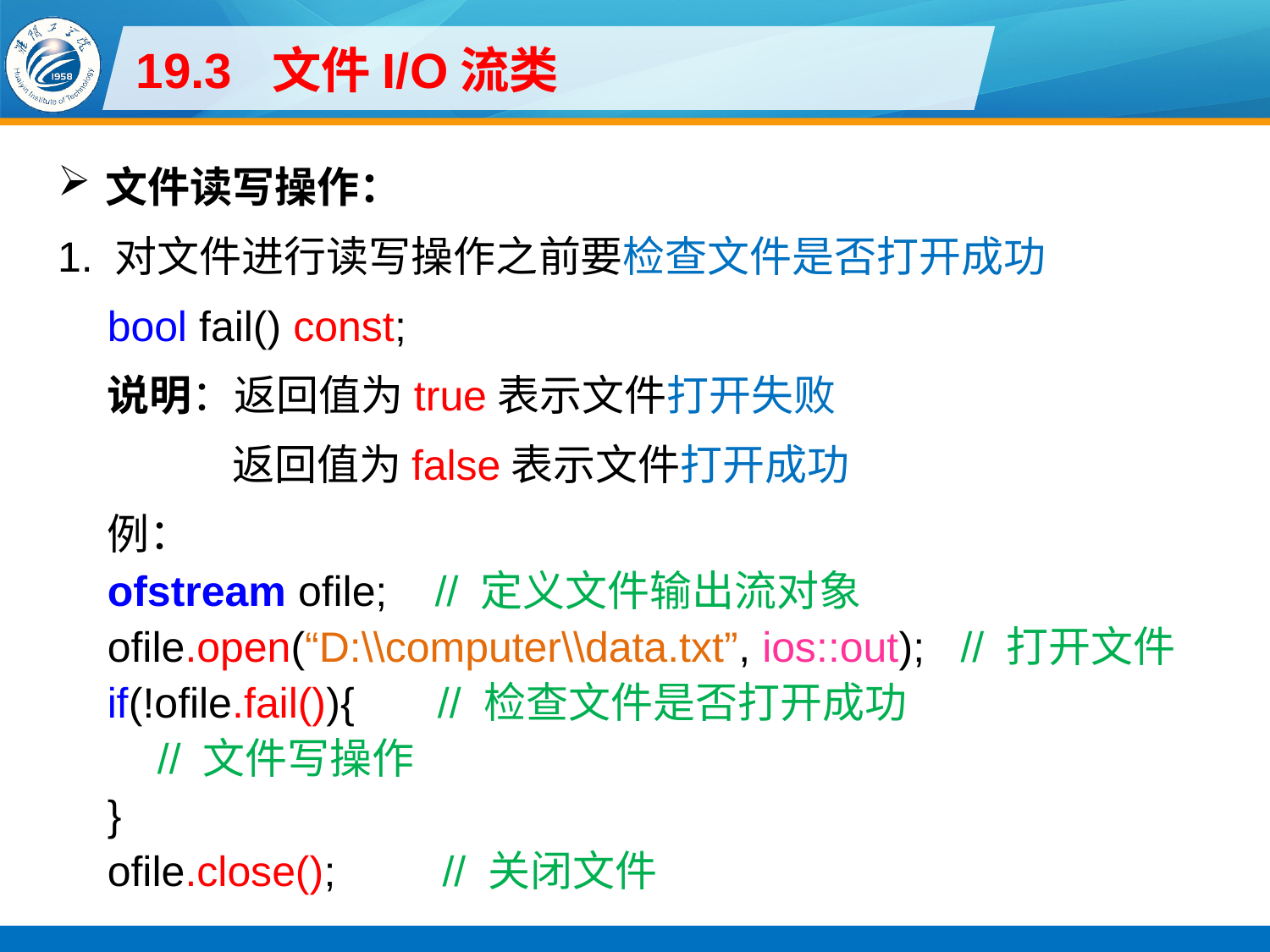

# 19.3  文件I/O流类
文件读写操作：
1. 对文件进行读写操作之前要检查文件是否打开成功
bool fail() const;
说明：返回值为true表示文件打开失败
返回值为false表示文件打开成功
例：
ofstream ofile;    // 定义文件输出流对象
ofile.open(“D:\\computer\\data.txt”, ios::out);   // 打开文件
if(!ofile.fail()){       // 检查文件是否打开成功
// 文件写操作
}
ofile.close();         // 关闭文件